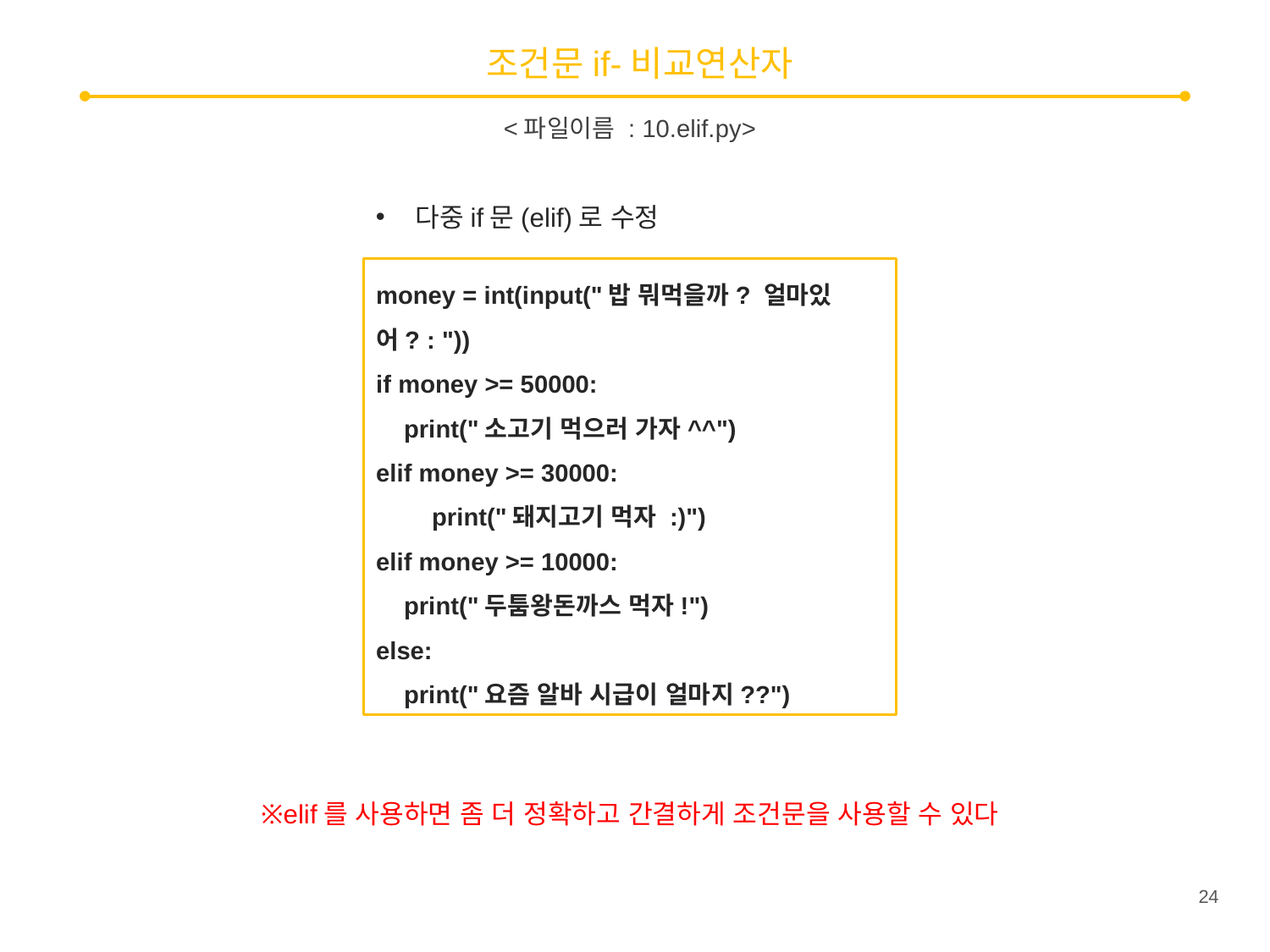

# 조건문if-비교연산자
<파일이름 : 10.elif.py>
다중if문(elif)로 수정
money = int(input("밥 뭐먹을까? 얼마있어? : "))
if money >= 50000:
    print("소고기 먹으러 가자^^")
elif money >= 30000:
        print("돼지고기 먹자 :)")
elif money >= 10000:
    print("두툼왕돈까스 먹자!")
else:
    print("요즘 알바 시급이 얼마지??")
※elif를 사용하면 좀 더 정확하고 간결하게 조건문을 사용할 수 있다